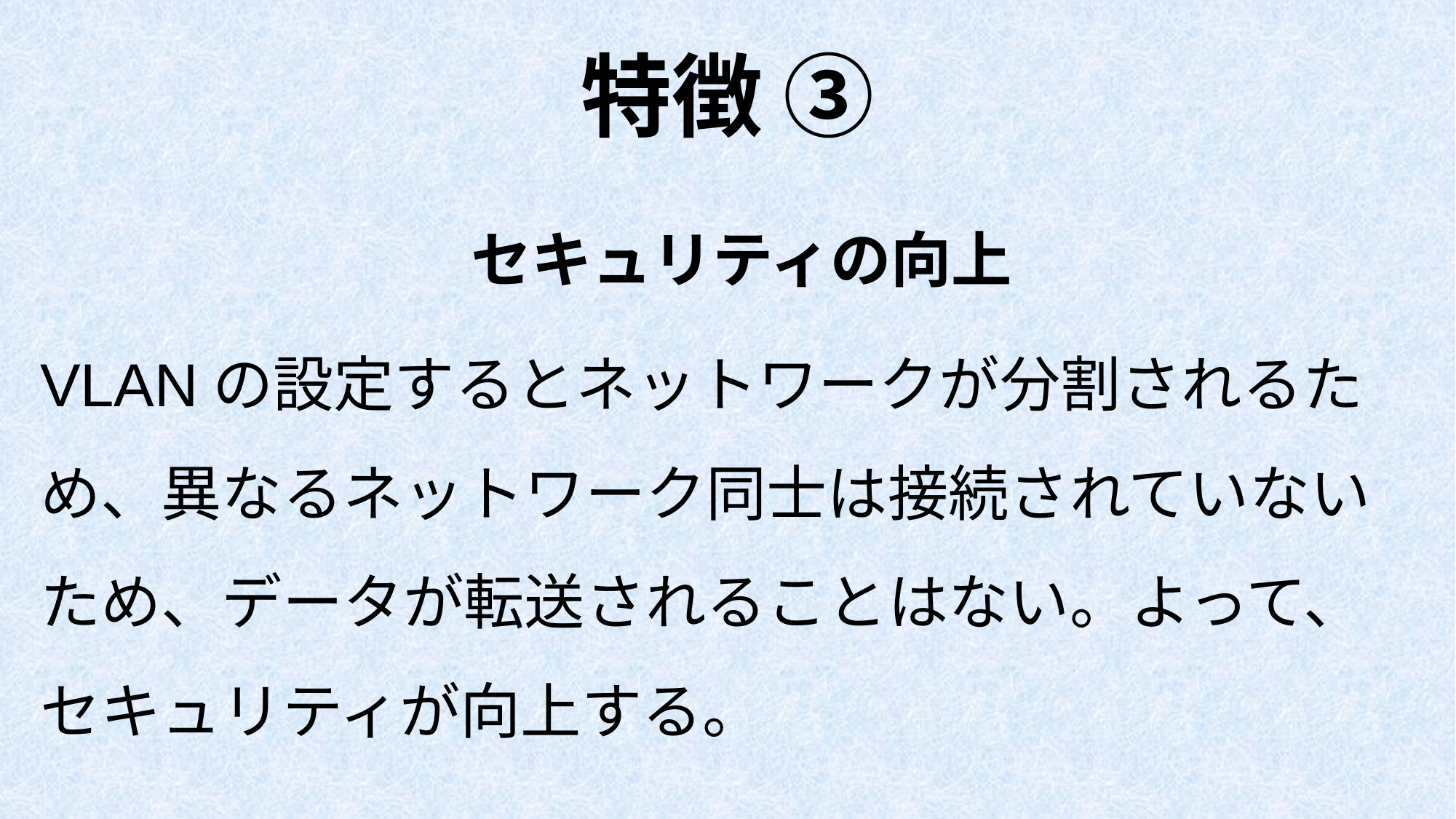

# 特徴 ③
 セキュリティの向上
VLANの設定するとネットワークが分割されるため、異なるネットワーク同士は接続されていないため、データが転送されることはない。よって、セキュリティが向上する。